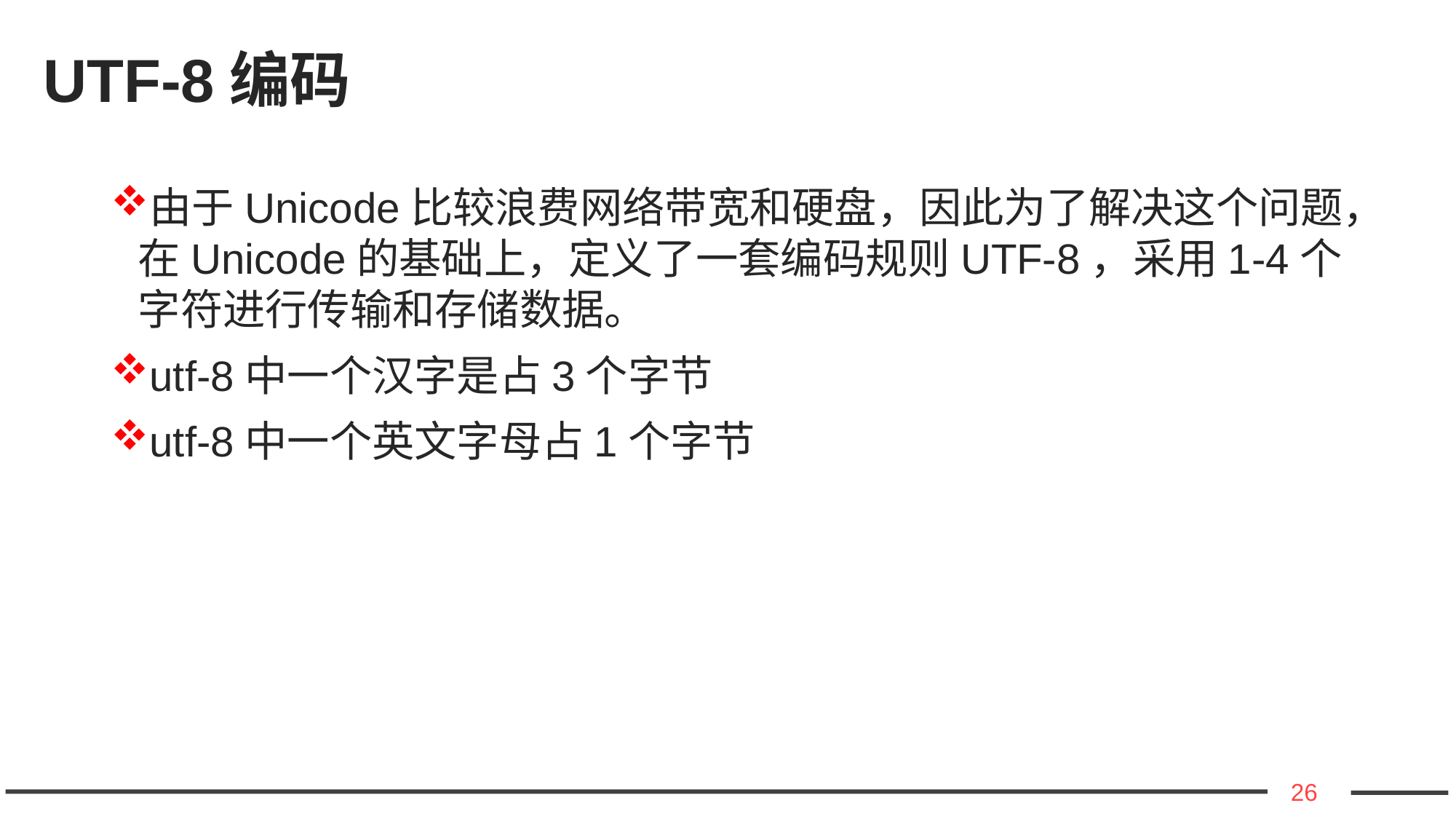

# UTF-8编码
由于Unicode比较浪费网络带宽和硬盘，因此为了解决这个问题，在Unicode的基础上，定义了一套编码规则UTF-8，采用1-4个字符进行传输和存储数据。
utf-8中一个汉字是占3个字节
utf-8中一个英文字母占1个字节